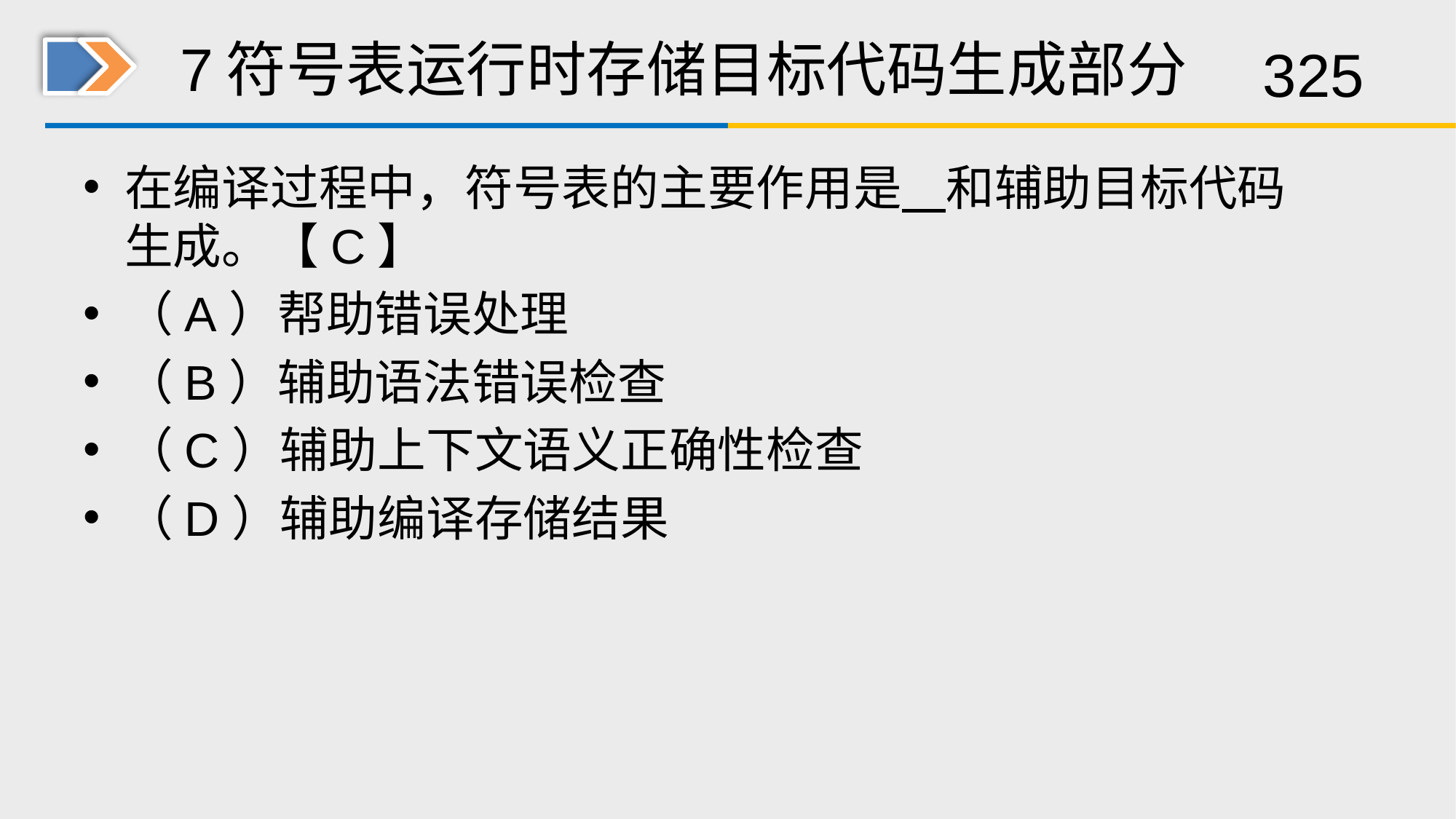

# 7符号表运行时存储目标代码生成部分
325
在编译过程中，符号表的主要作用是    和辅助目标代码生成。【C】
（A）帮助错误处理
（B）辅助语法错误检查
（C）辅助上下文语义正确性检查
（D）辅助编译存储结果